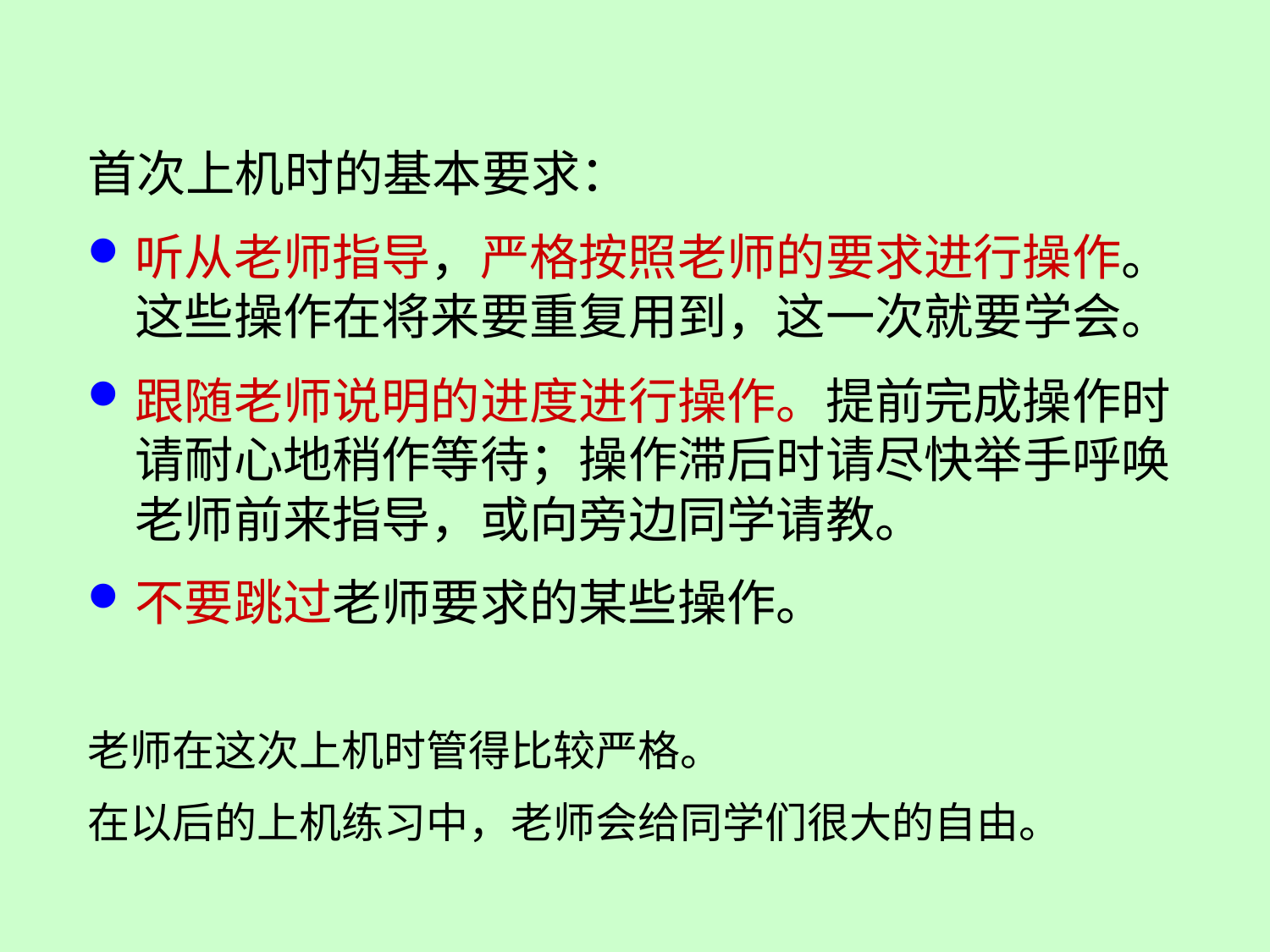

首次上机时的基本要求：
听从老师指导，严格按照老师的要求进行操作。这些操作在将来要重复用到，这一次就要学会。
跟随老师说明的进度进行操作。提前完成操作时请耐心地稍作等待；操作滞后时请尽快举手呼唤老师前来指导，或向旁边同学请教。
不要跳过老师要求的某些操作。

老师在这次上机时管得比较严格。
在以后的上机练习中，老师会给同学们很大的自由。

79